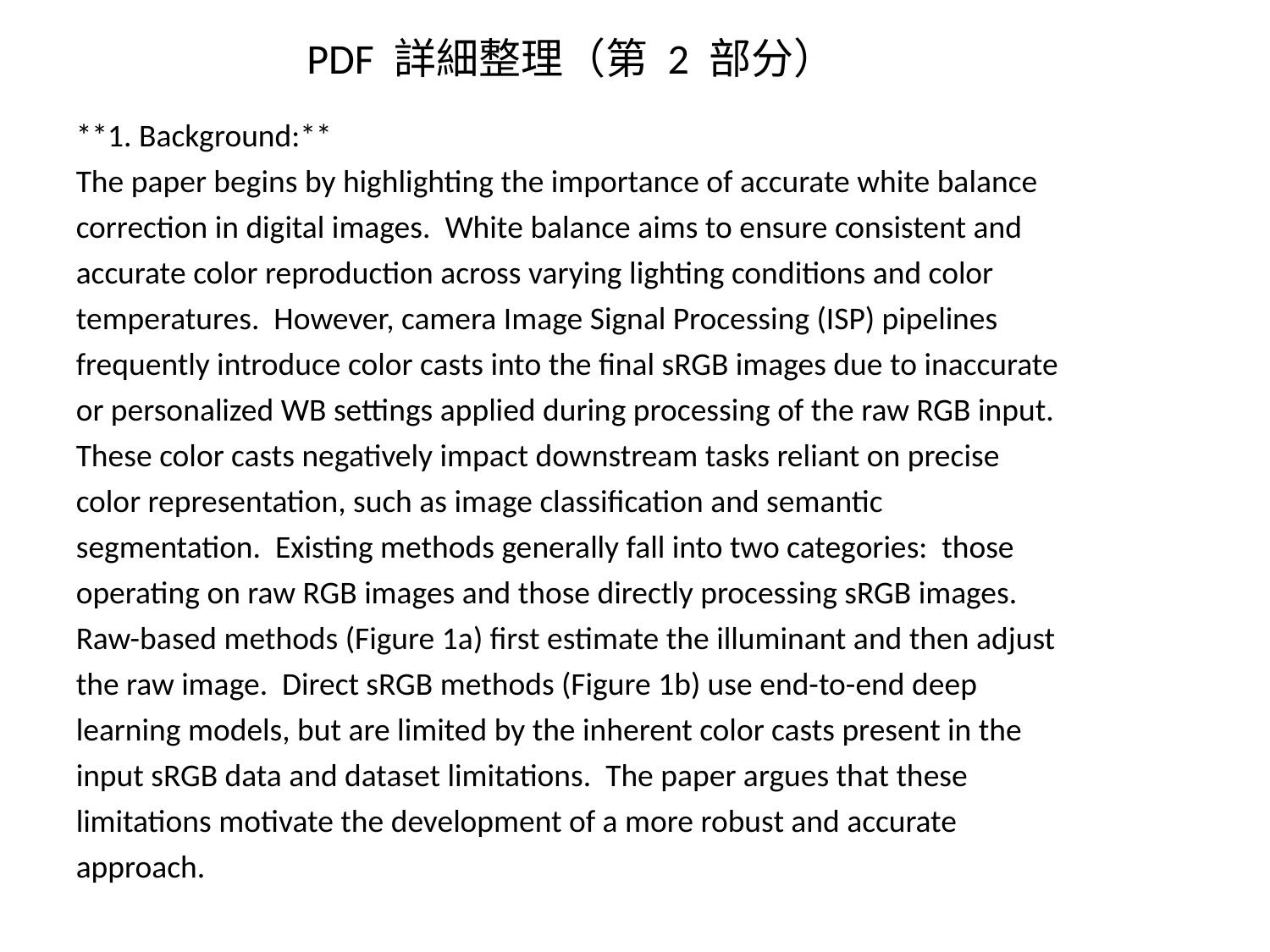

PDF 詳細整理（第 2 部分）

**1. Background:**
The paper begins by highlighting the importance of accurate white balance correction in digital images.  White balance aims to ensure consistent and accurate color reproduction across varying lighting conditions and color temperatures.  However, camera Image Signal Processing (ISP) pipelines frequently introduce color casts into the final sRGB images due to inaccurate or personalized WB settings applied during processing of the raw RGB input. These color casts negatively impact downstream tasks reliant on precise color representation, such as image classification and semantic segmentation.  Existing methods generally fall into two categories:  those operating on raw RGB images and those directly processing sRGB images.  Raw-based methods (Figure 1a) first estimate the illuminant and then adjust the raw image.  Direct sRGB methods (Figure 1b) use end-to-end deep learning models, but are limited by the inherent color casts present in the input sRGB data and dataset limitations.  The paper argues that these limitations motivate the development of a more robust and accurate approach.